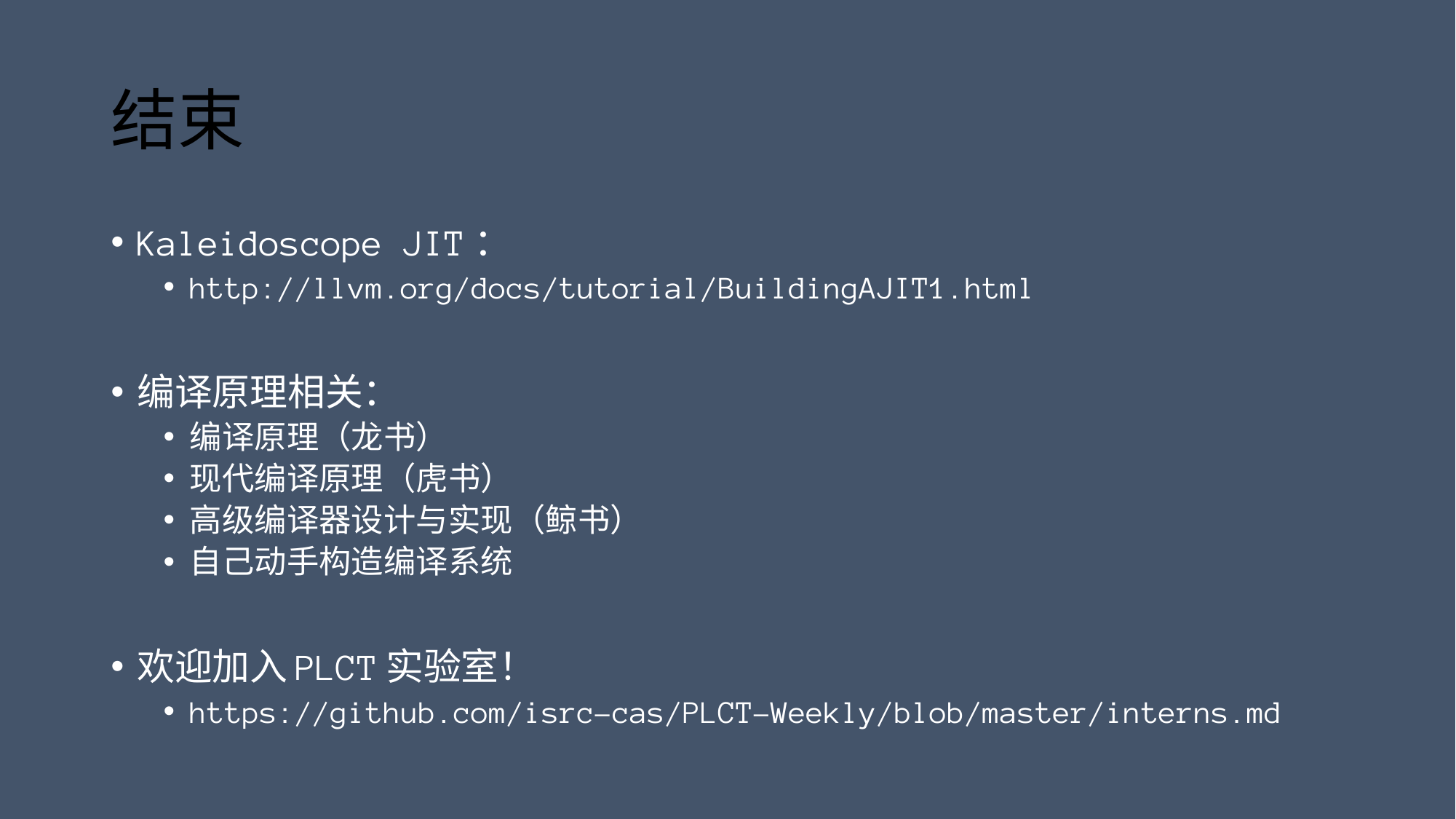

# 结束
Kaleidoscope JIT：
http://llvm.org/docs/tutorial/BuildingAJIT1.html

编译原理相关：
编译原理（龙书）
现代编译原理（虎书）
高级编译器设计与实现（鲸书）
自己动手构造编译系统

欢迎加入PLCT实验室！
https://github.com/isrc-cas/PLCT-Weekly/blob/master/interns.md